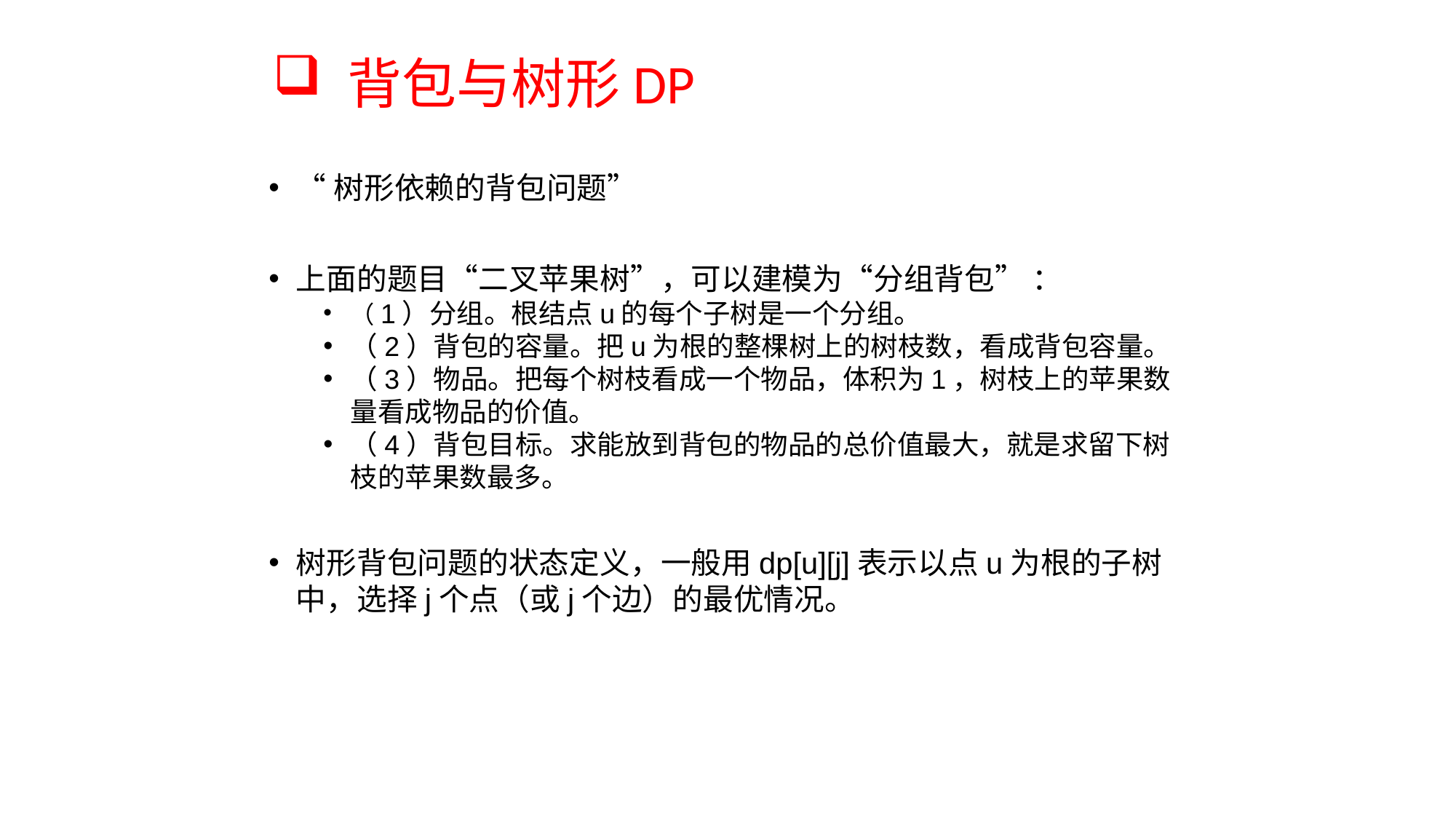

# 背包与树形DP
“树形依赖的背包问题”

上面的题目“二叉苹果树”，可以建模为“分组背包” ：
（1）分组。根结点u的每个子树是一个分组。
（2）背包的容量。把u为根的整棵树上的树枝数，看成背包容量。
（3）物品。把每个树枝看成一个物品，体积为1，树枝上的苹果数量看成物品的价值。
（4）背包目标。求能放到背包的物品的总价值最大，就是求留下树枝的苹果数最多。

树形背包问题的状态定义，一般用dp[u][j]表示以点u为根的子树中，选择j个点（或j个边）的最优情况。